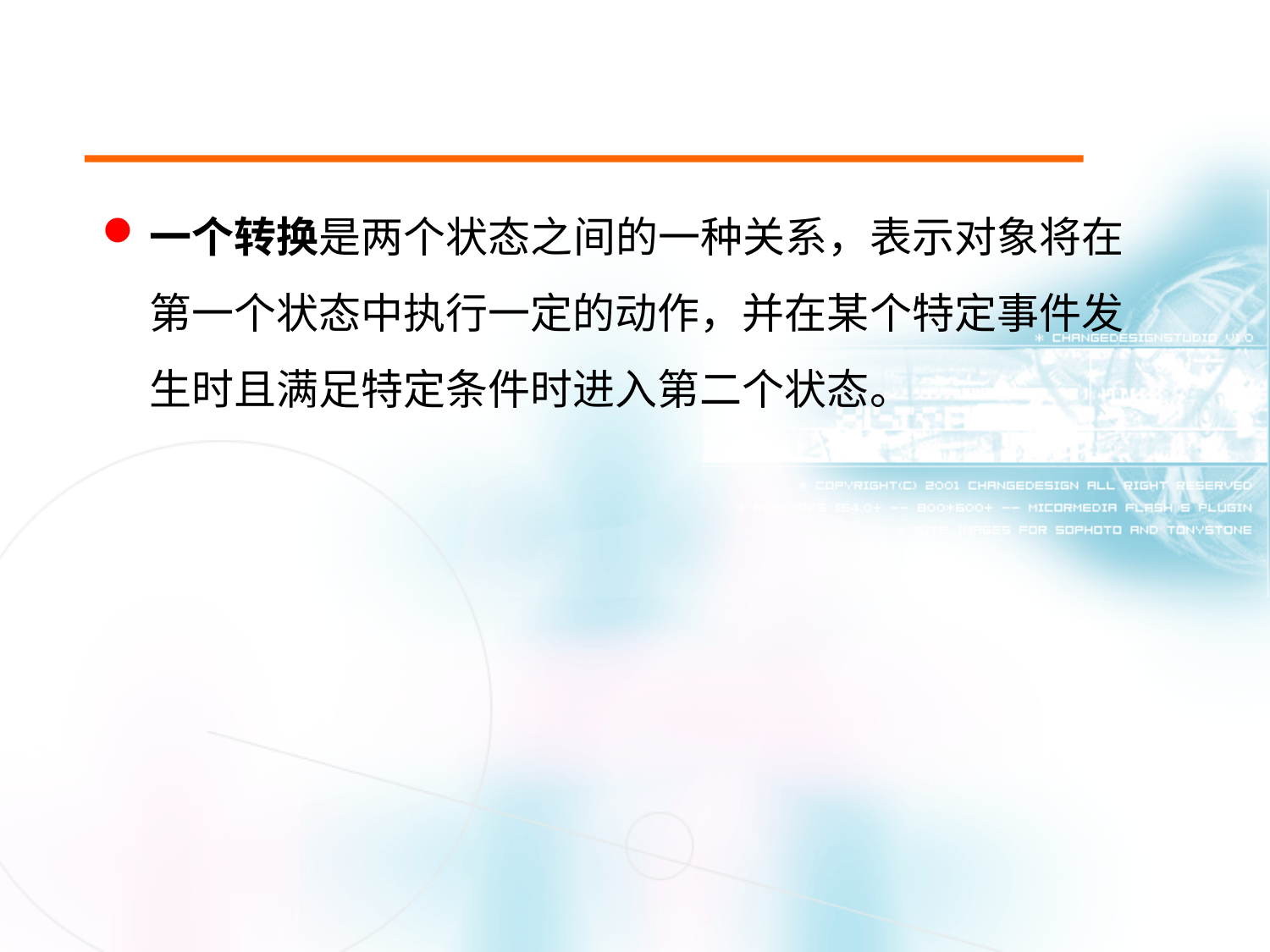

#
一个转换是两个状态之间的一种关系，表示对象将在第一个状态中执行一定的动作，并在某个特定事件发生时且满足特定条件时进入第二个状态。